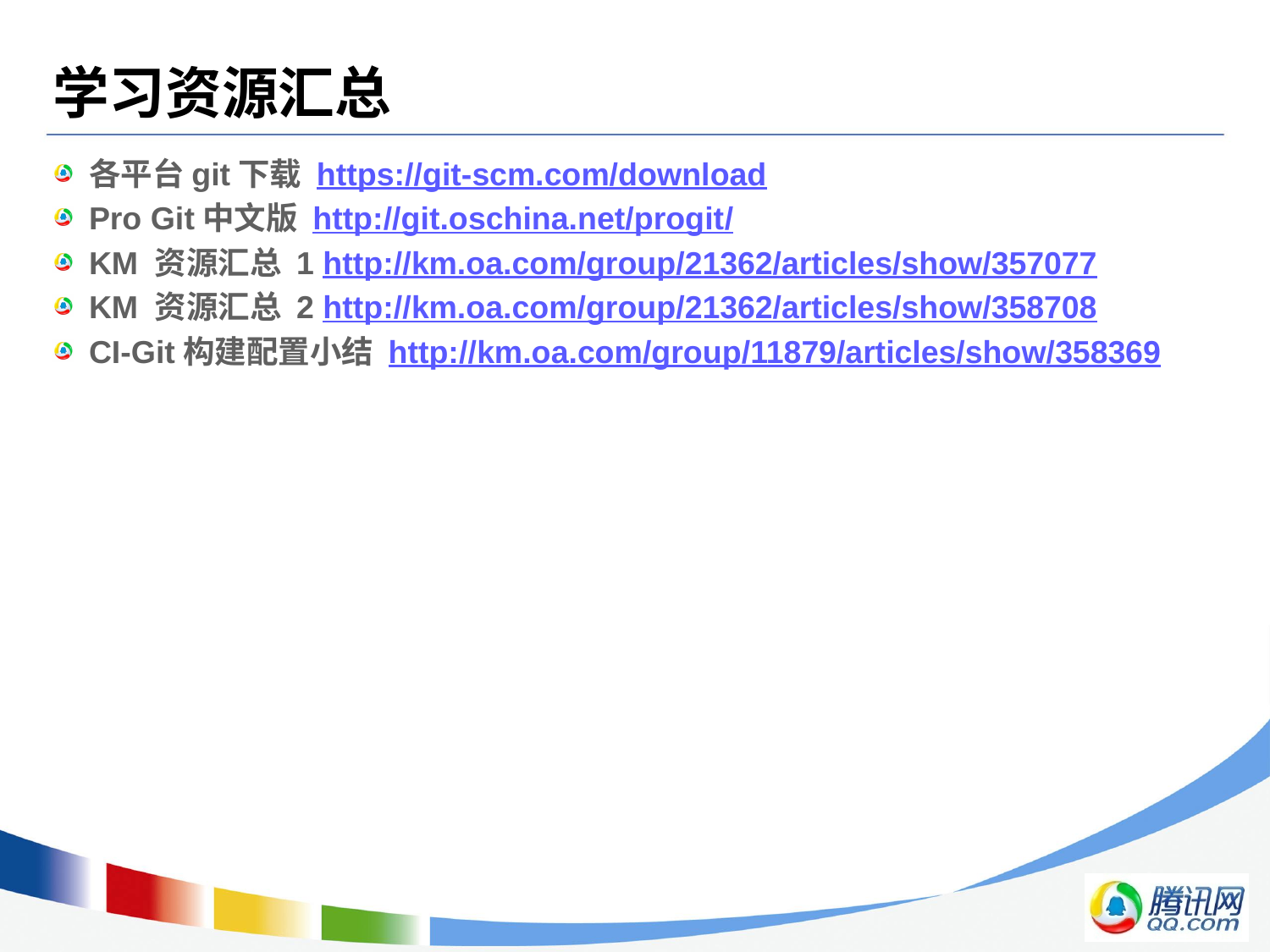

# 学习资源汇总
各平台git下载 https://git-scm.com/download
Pro Git中文版 http://git.oschina.net/progit/
KM 资源汇总 1 http://km.oa.com/group/21362/articles/show/357077
KM 资源汇总 2 http://km.oa.com/group/21362/articles/show/358708
CI-Git构建配置小结 http://km.oa.com/group/11879/articles/show/358369